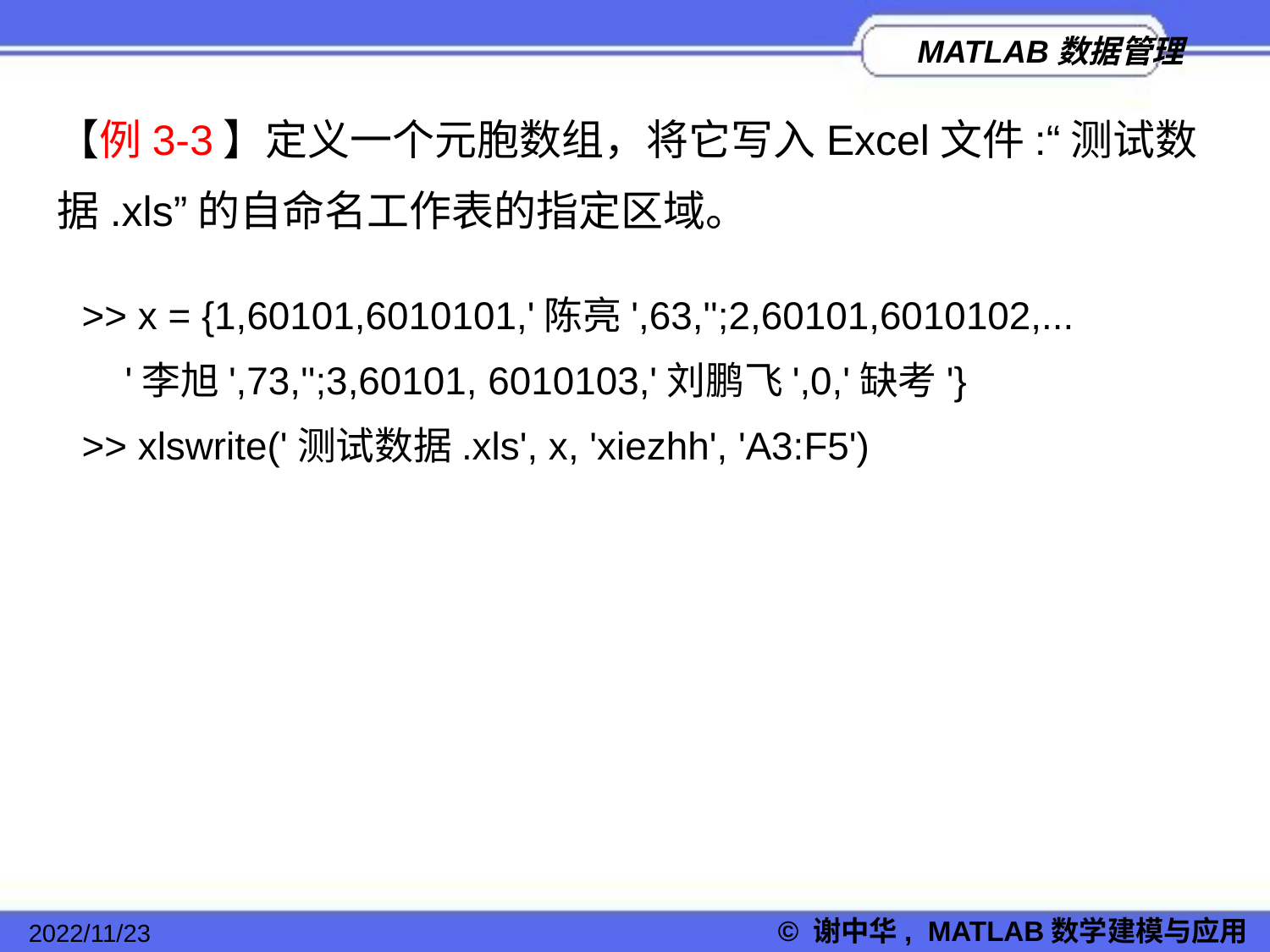

【例3-3】定义一个元胞数组，将它写入Excel文件:“测试数据.xls”的自命名工作表的指定区域。
>> x = {1,60101,6010101,'陈亮',63,'';2,60101,6010102,...
    '李旭',73,'';3,60101, 6010103,'刘鹏飞',0,'缺考'}
>> xlswrite('测试数据.xls', x, 'xiezhh', 'A3:F5')
© 谢中华,  MATLAB数学建模与应用